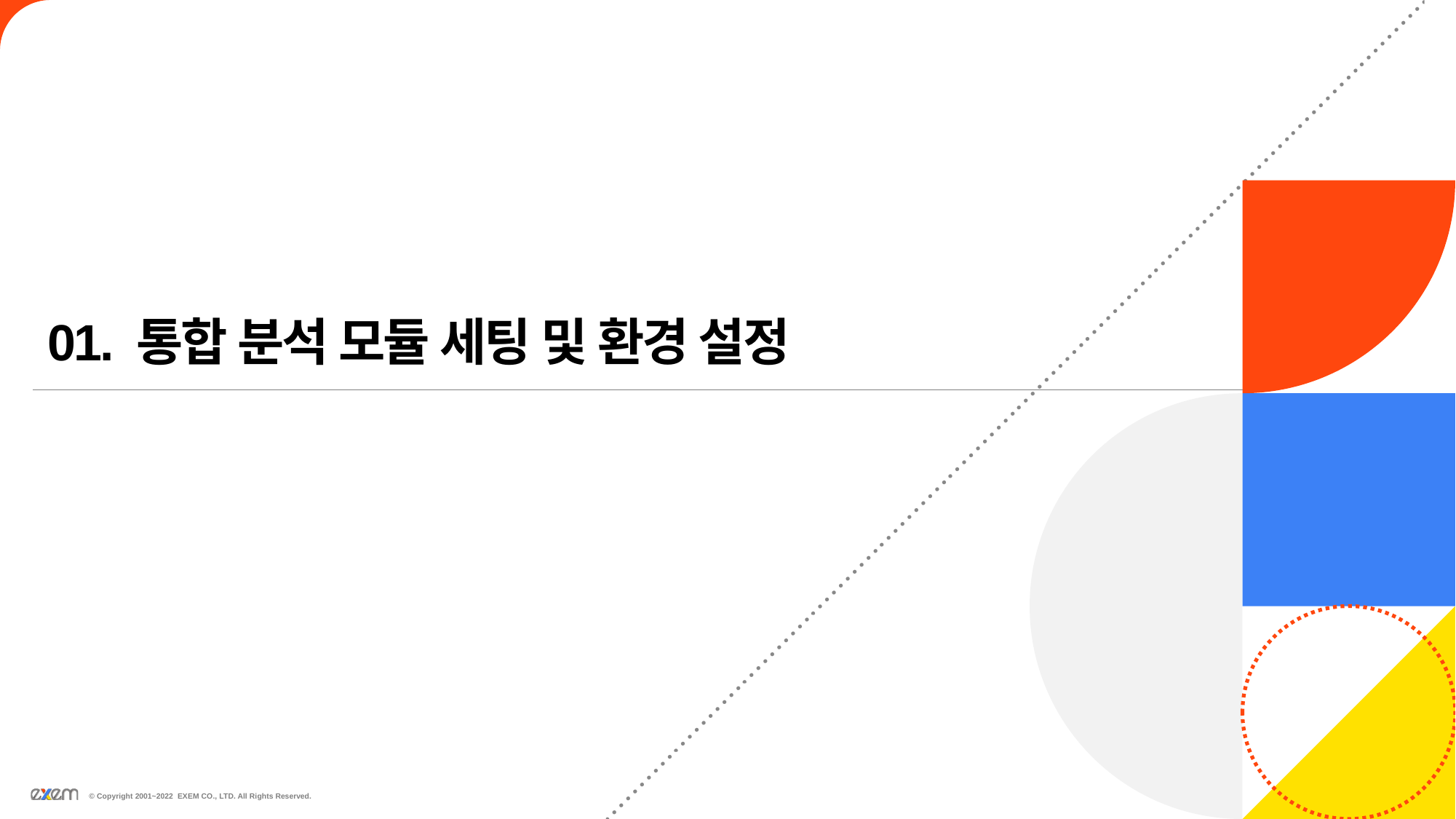

01. 통합 분석 모듈 세팅 및 환경 설정